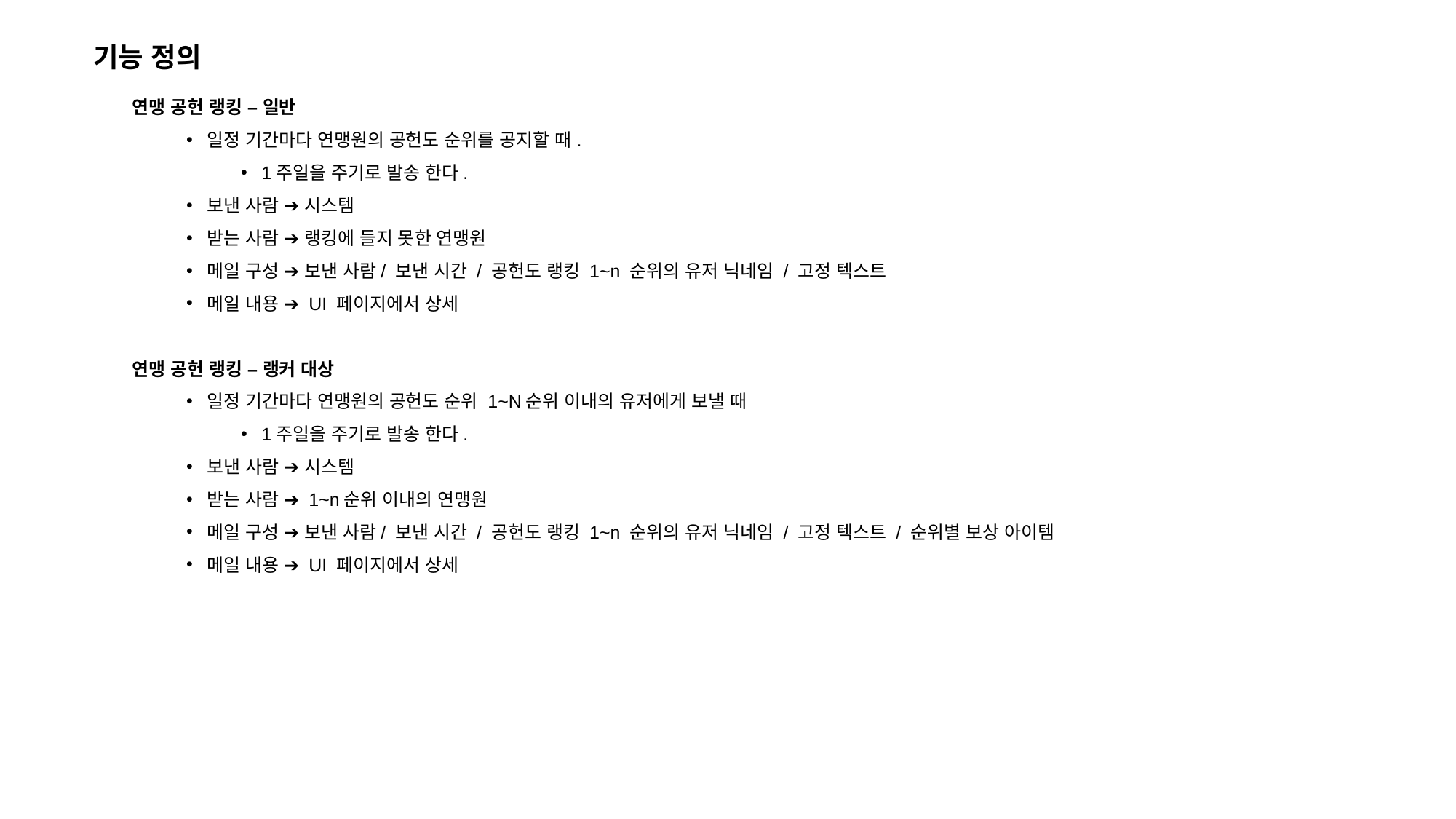

기능 정의
연맹 공헌 랭킹 – 일반
일정 기간마다 연맹원의 공헌도 순위를 공지할 때.
1주일을 주기로 발송 한다.
보낸 사람 ➔ 시스템
받는 사람 ➔ 랭킹에 들지 못한 연맹원
메일 구성 ➔ 보낸 사람/ 보낸 시간 / 공헌도 랭킹 1~n 순위의 유저 닉네임 / 고정 텍스트
메일 내용 ➔ UI 페이지에서 상세

연맹 공헌 랭킹 – 랭커 대상
일정 기간마다 연맹원의 공헌도 순위 1~N순위 이내의 유저에게 보낼 때
1주일을 주기로 발송 한다.
보낸 사람 ➔ 시스템
받는 사람 ➔ 1~n순위 이내의 연맹원
메일 구성 ➔ 보낸 사람/ 보낸 시간 / 공헌도 랭킹 1~n 순위의 유저 닉네임 / 고정 텍스트 / 순위별 보상 아이템
메일 내용 ➔ UI 페이지에서 상세